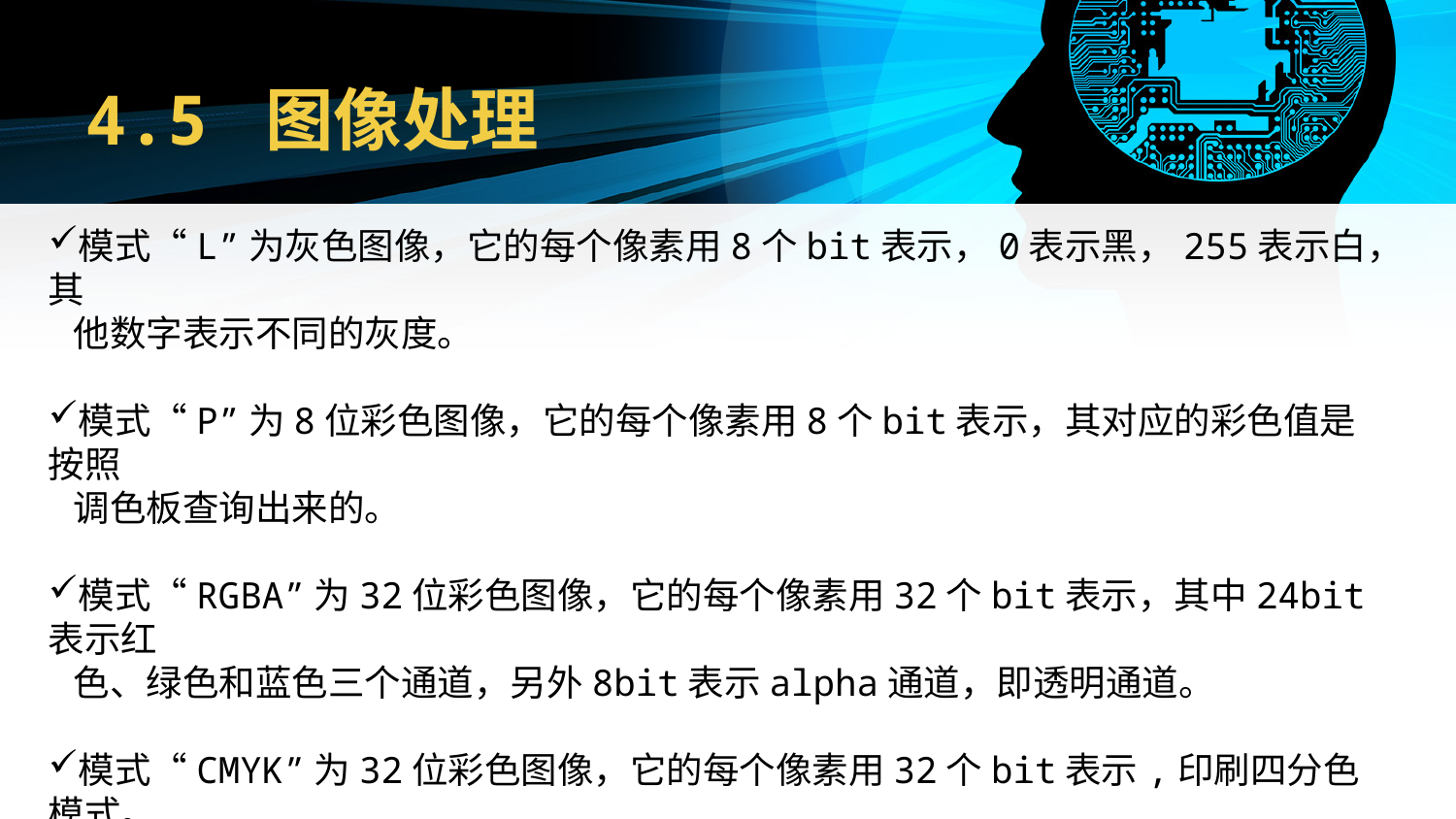

# 4.5 图像处理
模式“L”为灰色图像，它的每个像素用8个bit表示，0表示黑，255表示白，其
  他数字表示不同的灰度。

模式“P”为8位彩色图像，它的每个像素用8个bit表示，其对应的彩色值是按照
  调色板查询出来的。

模式“RGBA”为32位彩色图像，它的每个像素用32个bit表示，其中24bit表示红
  色、绿色和蓝色三个通道，另外8bit表示alpha通道，即透明通道。

模式“CMYK”为32位彩色图像，它的每个像素用32个bit表示,印刷四分色模式。

模式“YCbCr”为24位彩色图像，它的每个像素用24个bit表示。